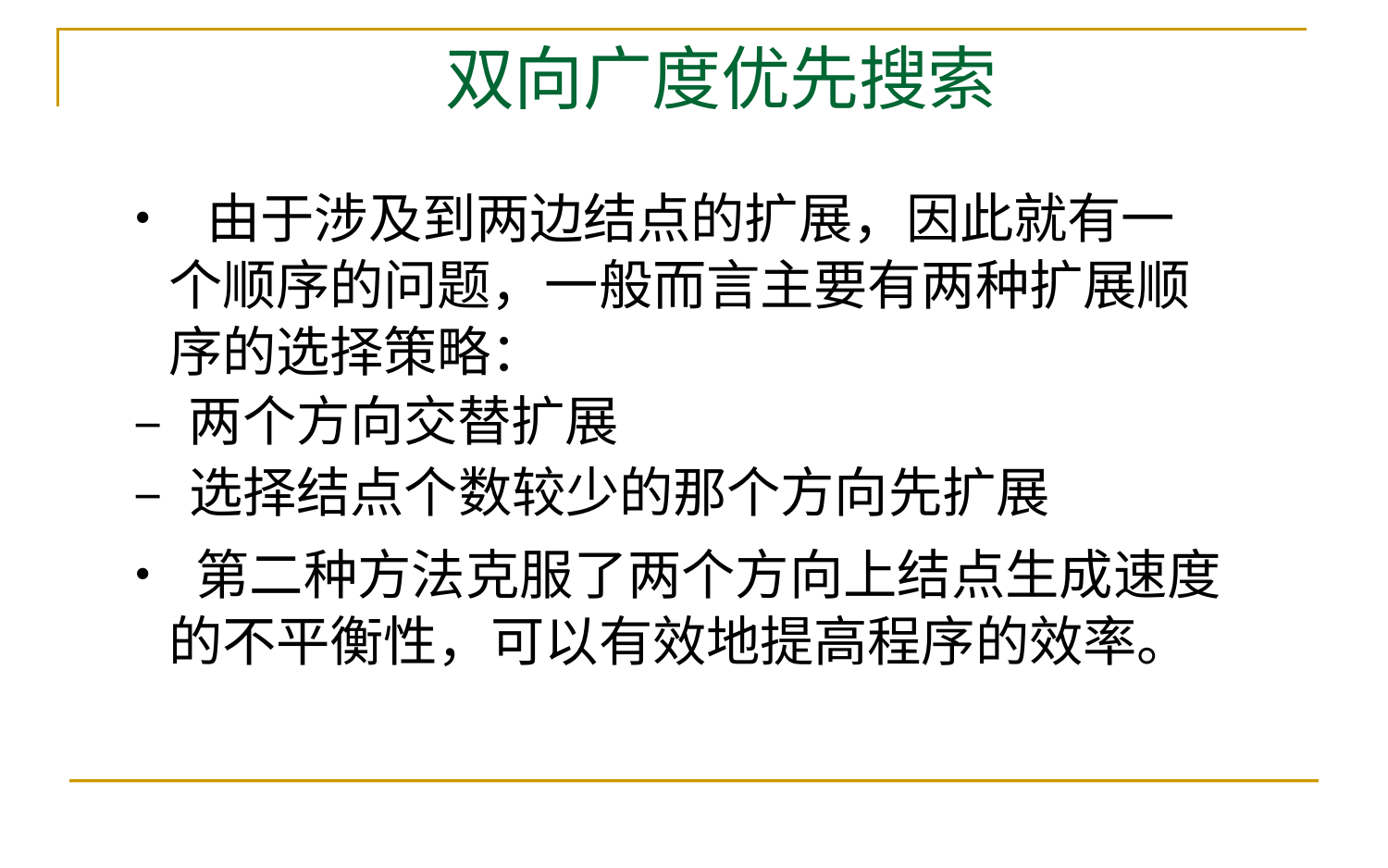

# 双向广度优先搜索
•  由于涉及到两边结点的扩展，因此就有一个顺序的问题，一般而言主要有两种扩展顺序的选择策略：
– 两个方向交替扩展
– 选择结点个数较少的那个方向先扩展
• 第二种方法克服了两个方向上结点生成速度的不平衡性，可以有效地提高程序的效率。